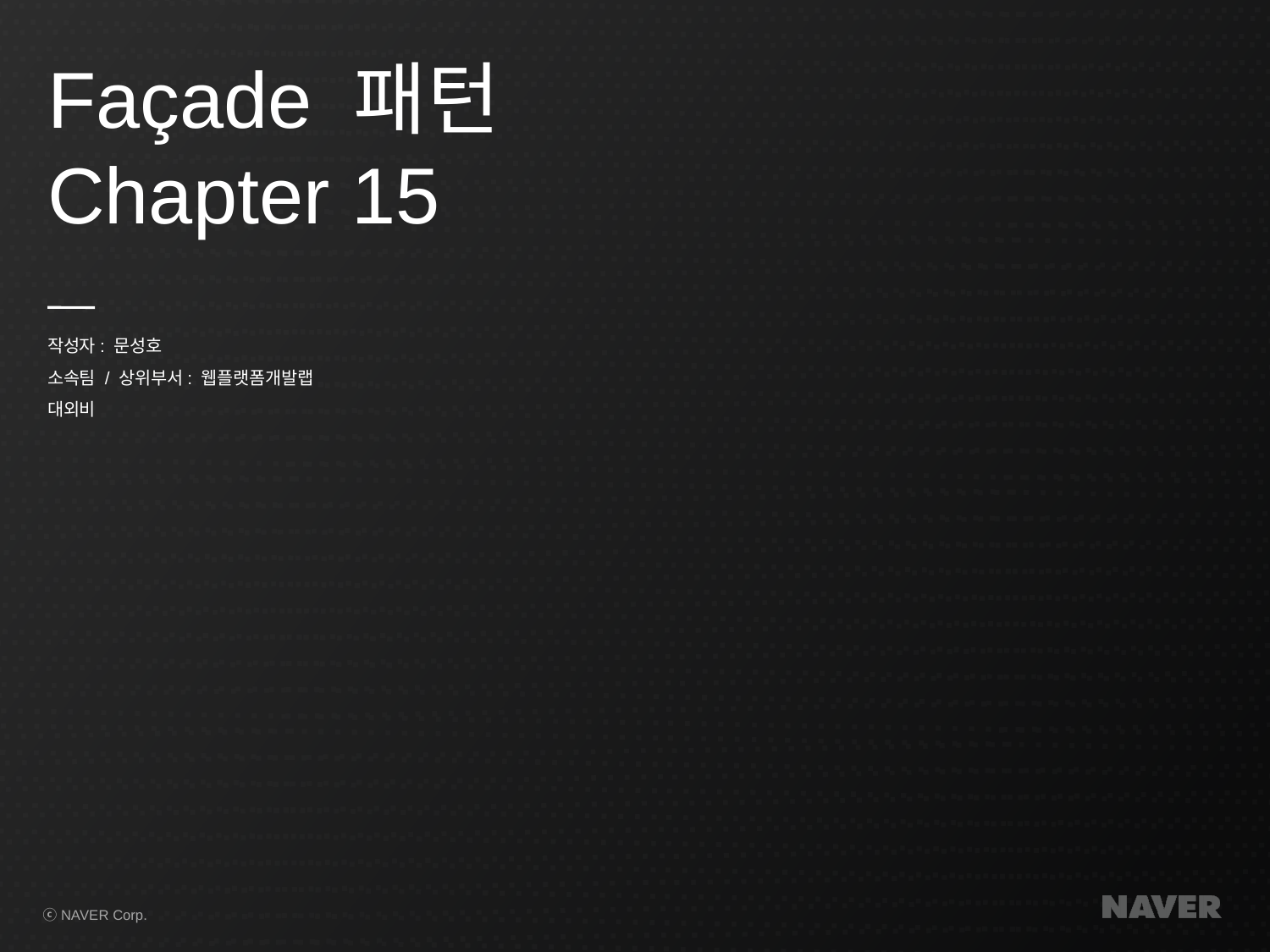

# Façade 패턴 Chapter 15
작성자: 문성호
소속팀 / 상위부서: 웹플랫폼개발랩
대외비
ⓒ NAVER Corp.